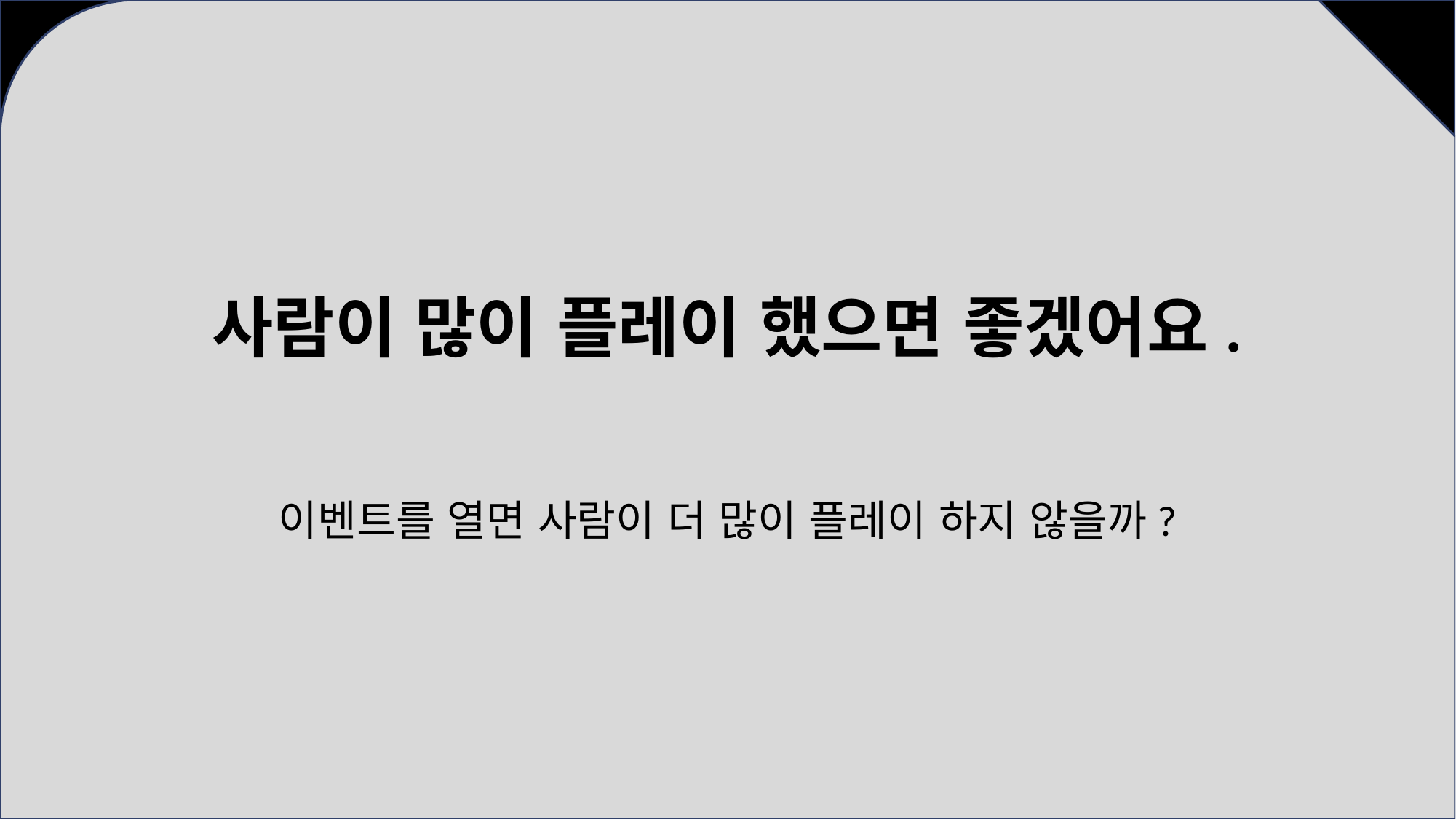

# 사람이 많이 플레이 했으면 좋겠어요.
이벤트를 열면 사람이 더 많이 플레이 하지 않을까?